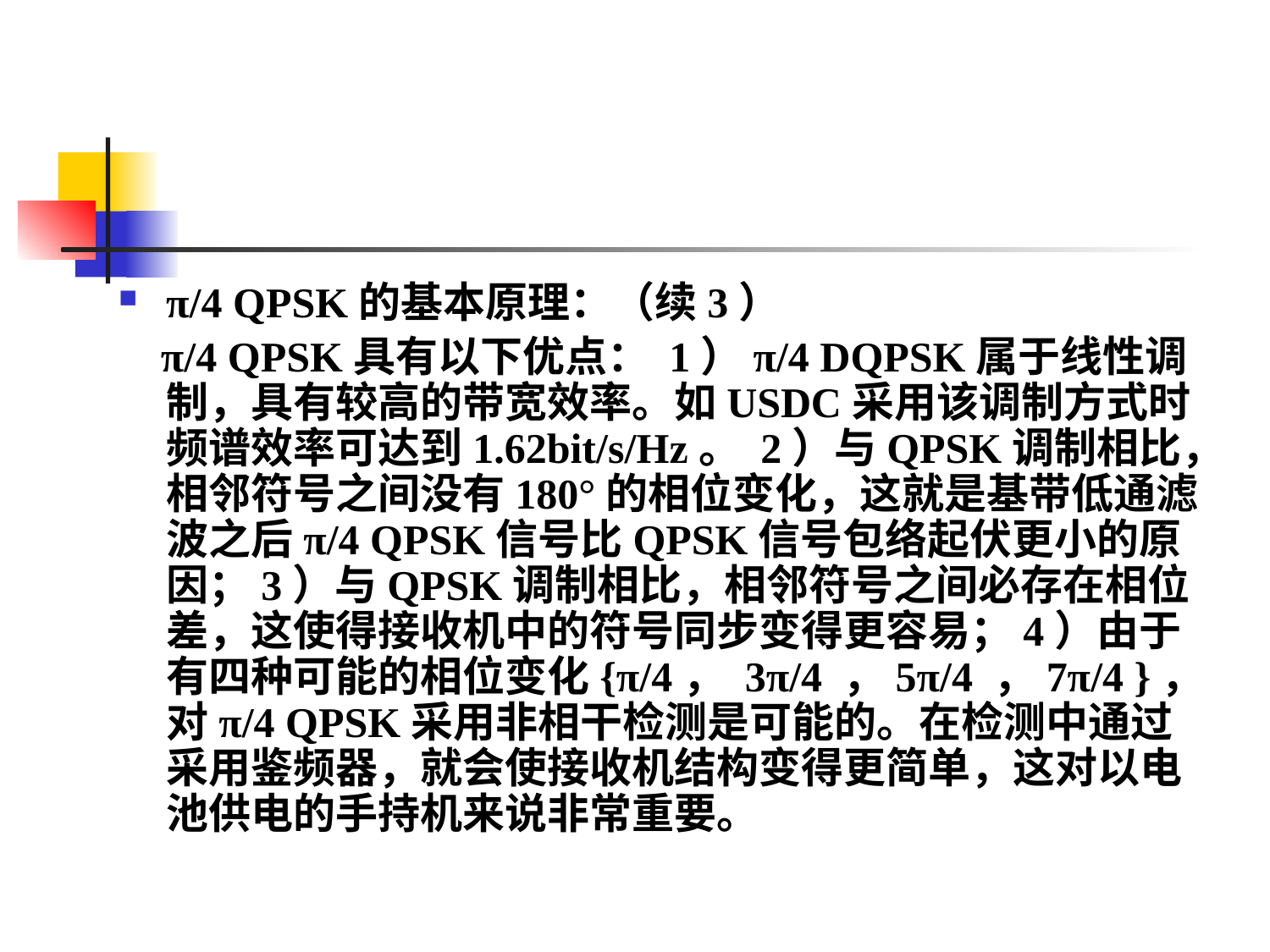

#
π/4 QPSK的基本原理：（续3）
    π/4 QPSK具有以下优点： 1）π/4 DQPSK属于线性调制，具有较高的带宽效率。如USDC采用该调制方式时频谱效率可达到1.62bit/s/Hz。 2）与QPSK调制相比，相邻符号之间没有180°的相位变化，这就是基带低通滤波之后π/4 QPSK信号比QPSK信号包络起伏更小的原因；3）与QPSK调制相比，相邻符号之间必存在相位差，这使得接收机中的符号同步变得更容易；4）由于有四种可能的相位变化{π/4， 3π/4 ，5π/4 ，7π/4 }，对π/4 QPSK采用非相干检测是可能的。在检测中通过采用鉴频器，就会使接收机结构变得更简单，这对以电池供电的手持机来说非常重要。